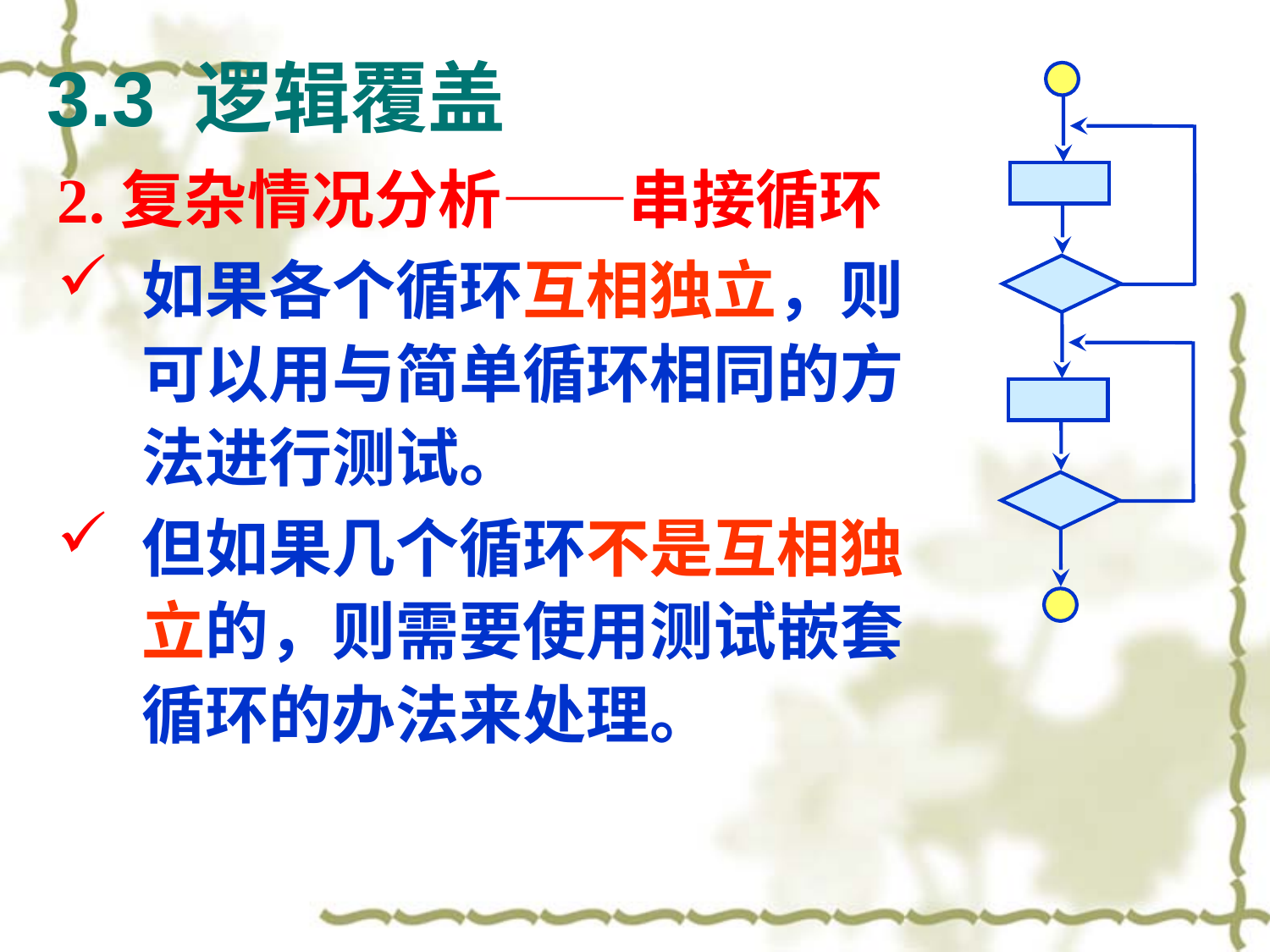

# 3.3 逻辑覆盖

2.复杂情况分析——串接循环
如果各个循环互相独立，则可以用与简单循环相同的方法进行测试。
但如果几个循环不是互相独立的，则需要使用测试嵌套循环的办法来处理。